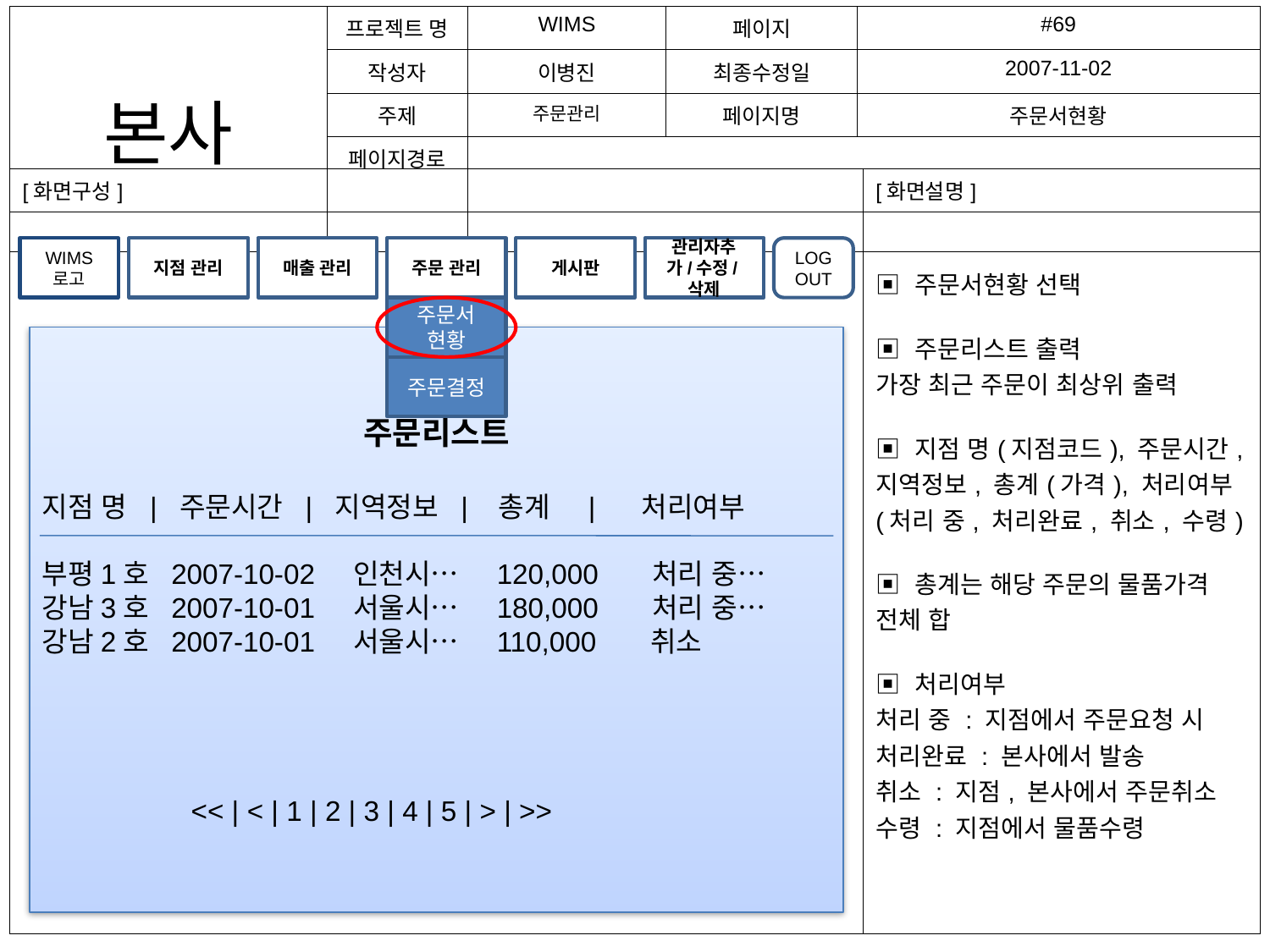

| 본사 | 프로젝트 명 | WIMS | 페이지 | #69 |
| --- | --- | --- | --- | --- |
|  | 작성자 | 이병진 | 최종수정일 | 2007-11-02 |
|  | 주제 | 주문관리 | 페이지명 | 주문서현황 |
|  | 페이지경로 |  |  |  |
| [화면구성] | [화면설명] |
| --- | --- |
|  | ▣ 주문서현황 선택 ▣ 주문리스트 출력 가장 최근 주문이 최상위 출력 ▣ 지점 명(지점코드), 주문시간, 지역정보, 총계(가격), 처리여부(처리 중, 처리완료, 취소, 수령) ▣ 총계는 해당 주문의 물품가격 전체 합 ▣ 처리여부 처리 중 : 지점에서 주문요청 시 처리완료 : 본사에서 발송 취소 : 지점, 본사에서 주문취소 수령 : 지점에서 물품수령 |
게시판
WIMS
로고
지점 관리
매출 관리
주문 관리
관리자추가/수정/삭제
LOG OUT

주문서
현황
주문리스트

지점 명  |  주문시간  |  지역정보  |   총계    |     처리여부

부평1호  2007-10-02    인천시…    120,000      처리 중…
강남3호  2007-10-01    서울시…    180,000      처리 중…
강남2호  2007-10-01    서울시…    110,000      취소

                   << | < | 1 | 2 | 3 | 4 | 5 | > | >>
주문결정